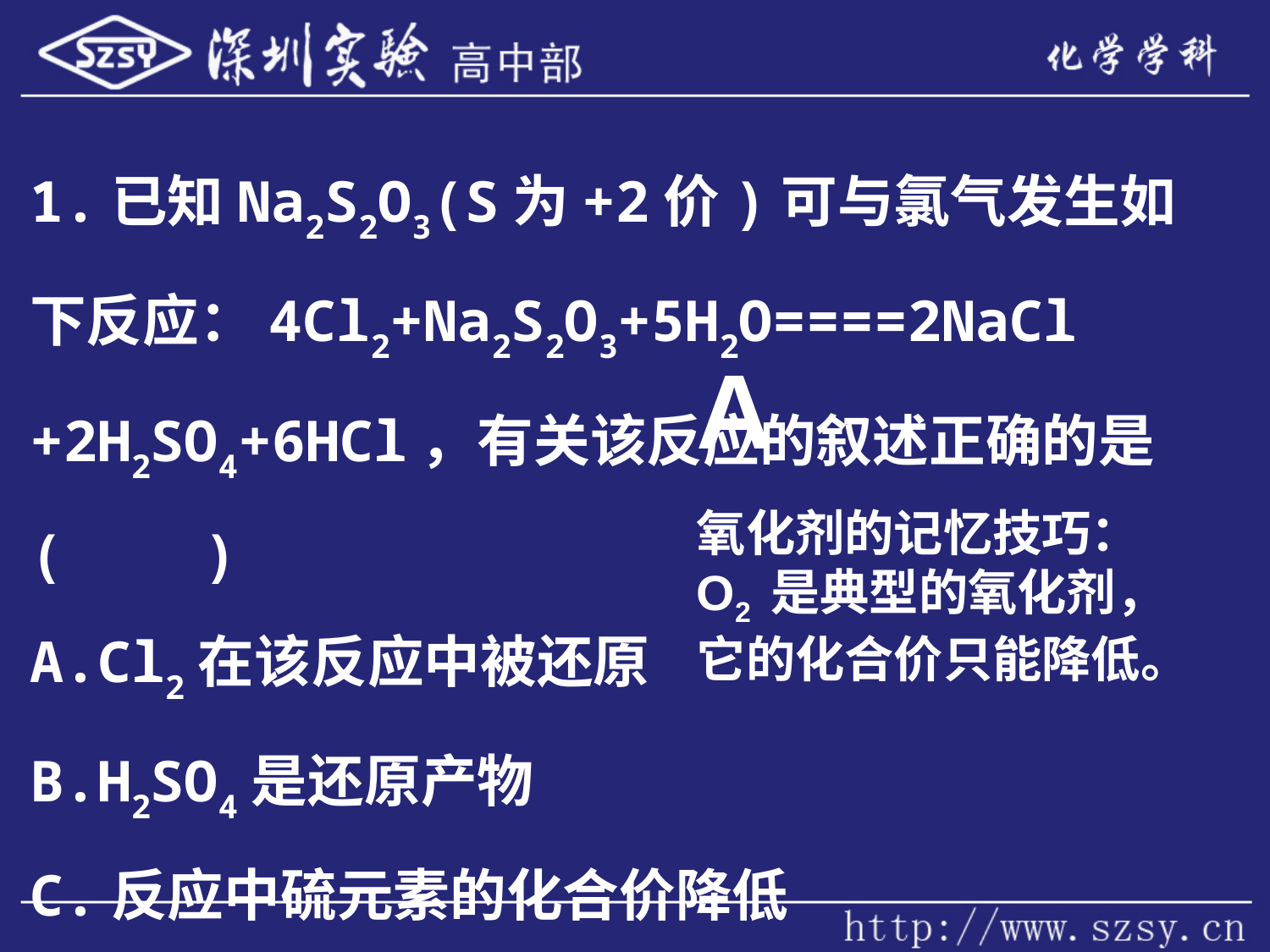

1.已知Na2S2O3(S为+2价)可与氯气发生如下反应：4Cl2+Na2S2O3+5H2O====2NaCl +2H2SO4+6HCl，有关该反应的叙述正确的是(　　)
A.Cl2在该反应中被还原
B.H2SO4是还原产物
C.反应中硫元素的化合价降低
D.反应中H2O被氧化
A
氧化剂的记忆技巧：O2 是典型的氧化剂，它的化合价只能降低。